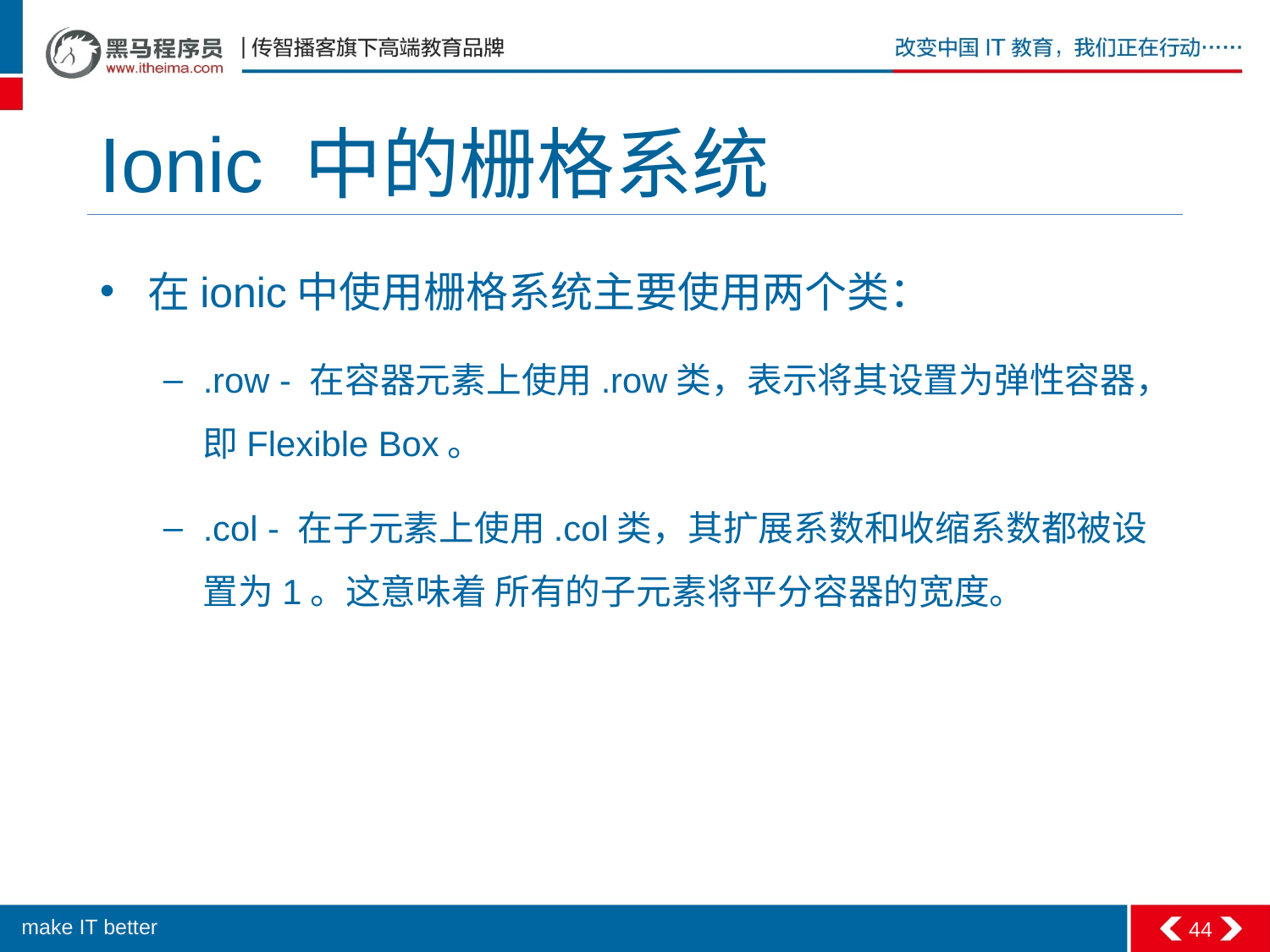

# Ionic 中的栅格系统
在ionic中使用栅格系统主要使用两个类：
.row - 在容器元素上使用.row类，表示将其设置为弹性容器，即Flexible Box。
.col - 在子元素上使用.col类，其扩展系数和收缩系数都被设置为1。这意味着 所有的子元素将平分容器的宽度。
44

make IT better